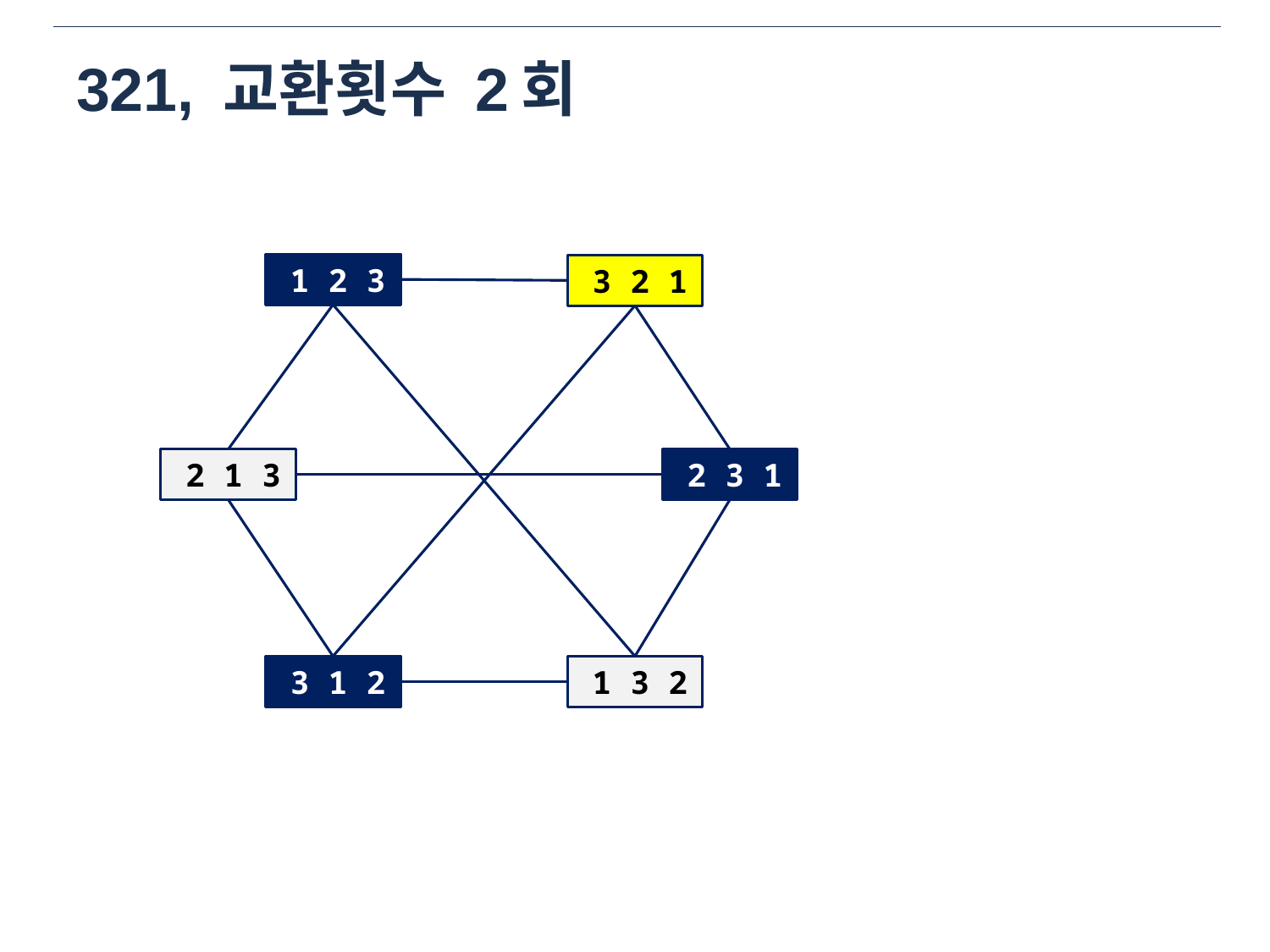

# 321, 교환횟수 2회

1 2 3
3 2 1
2 1 3
2 3 1
3 1 2
1 3 2